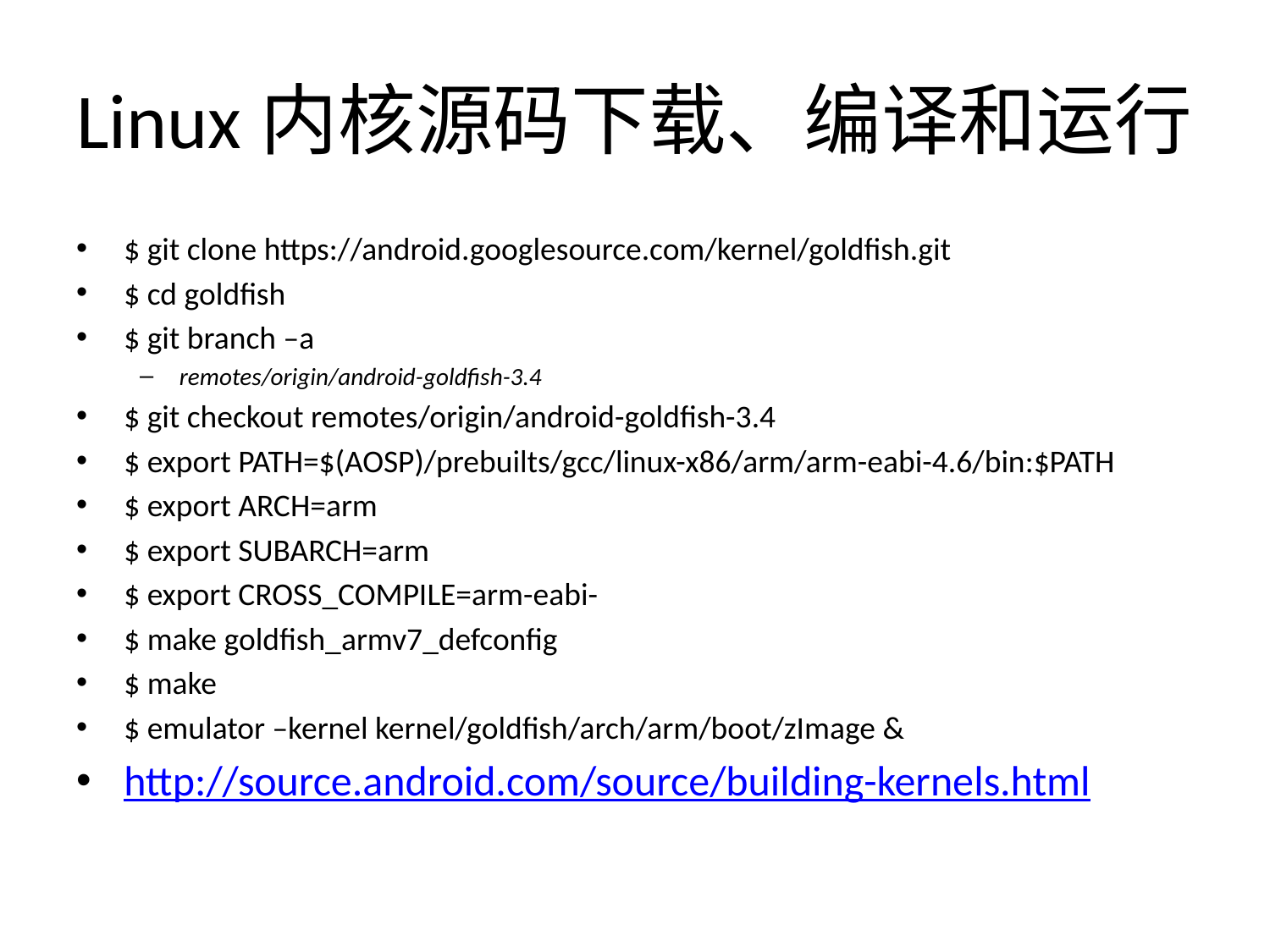

# Linux内核源码下载、编译和运行
$ git clone https://android.googlesource.com/kernel/goldfish.git
$ cd goldfish
$ git branch –a
remotes/origin/android-goldfish-3.4
$ git checkout remotes/origin/android-goldfish-3.4
$ export PATH=$(AOSP)/prebuilts/gcc/linux-x86/arm/arm-eabi-4.6/bin:$PATH
$ export ARCH=arm
$ export SUBARCH=arm
$ export CROSS_COMPILE=arm-eabi-
$ make goldfish_armv7_defconfig
$ make
$ emulator –kernel kernel/goldfish/arch/arm/boot/zImage &
http://source.android.com/source/building-kernels.html